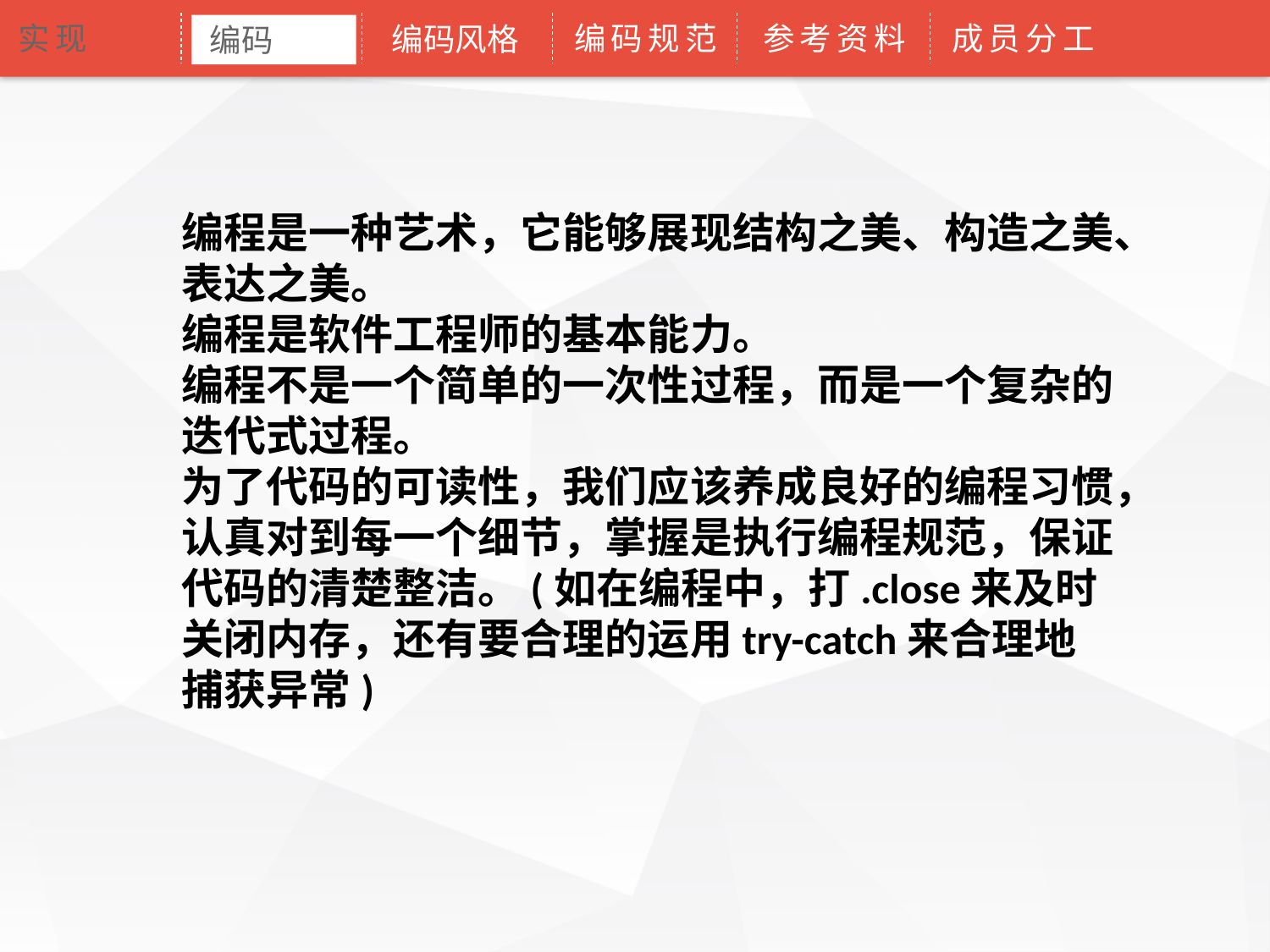

实现
编码规范
参考资料
成员分工
编码风格
编码

编程是一种艺术，它能够展现结构之美、构造之美、表达之美。
编程是软件工程师的基本能力。
编程不是一个简单的一次性过程，而是一个复杂的迭代式过程。
为了代码的可读性，我们应该养成良好的编程习惯，认真对到每一个细节，掌握是执行编程规范，保证代码的清楚整洁。(如在编程中，打.close来及时关闭内存，还有要合理的运用try-catch来合理地捕获异常)